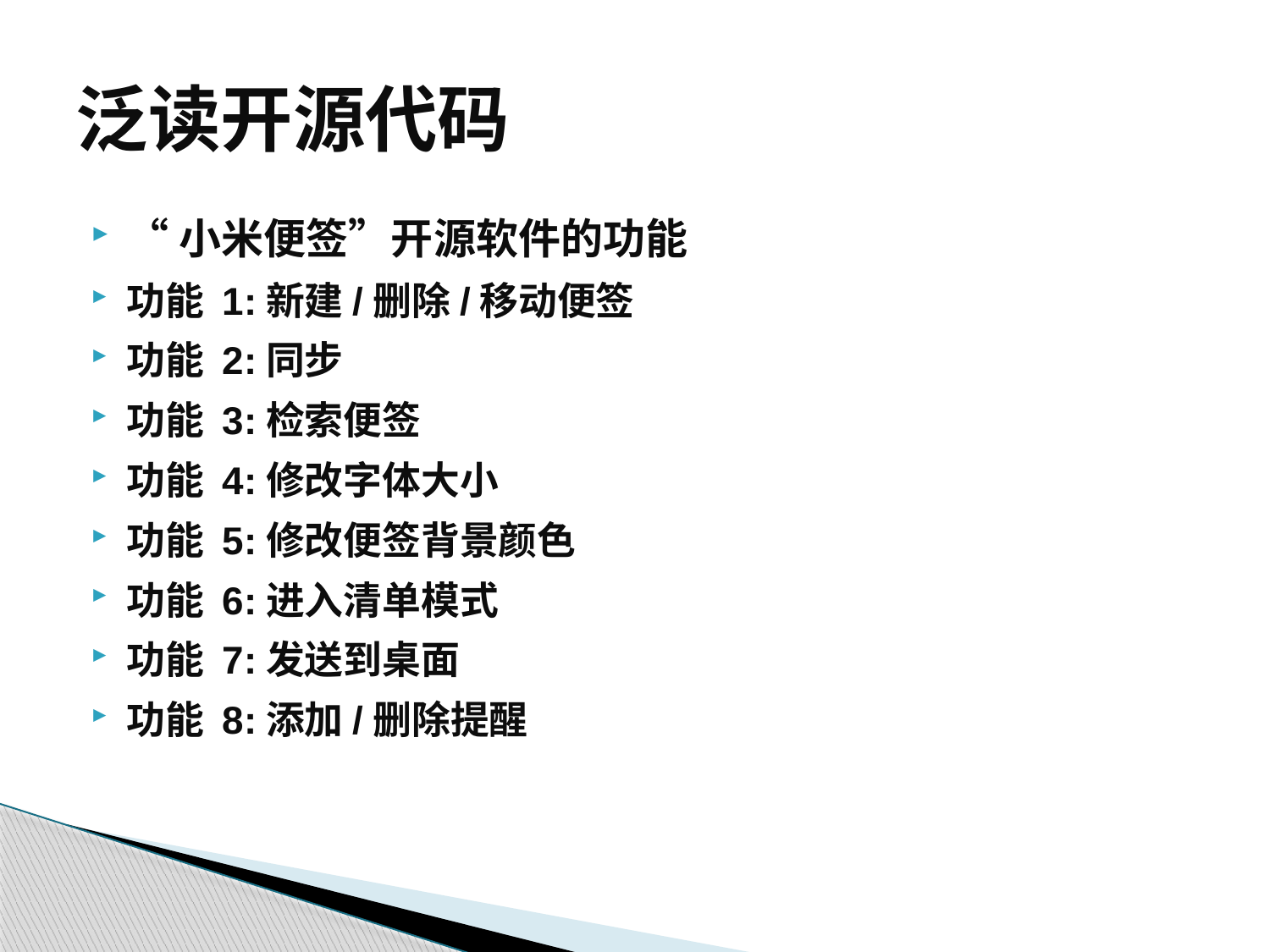

# 泛读开源代码
“小米便签”开源软件的功能
功能 1:新建/删除/移动便签
功能 2:同步
功能 3:检索便签
功能 4:修改字体大小
功能 5:修改便签背景颜色
功能 6:进入清单模式
功能 7:发送到桌面
功能 8:添加/删除提醒